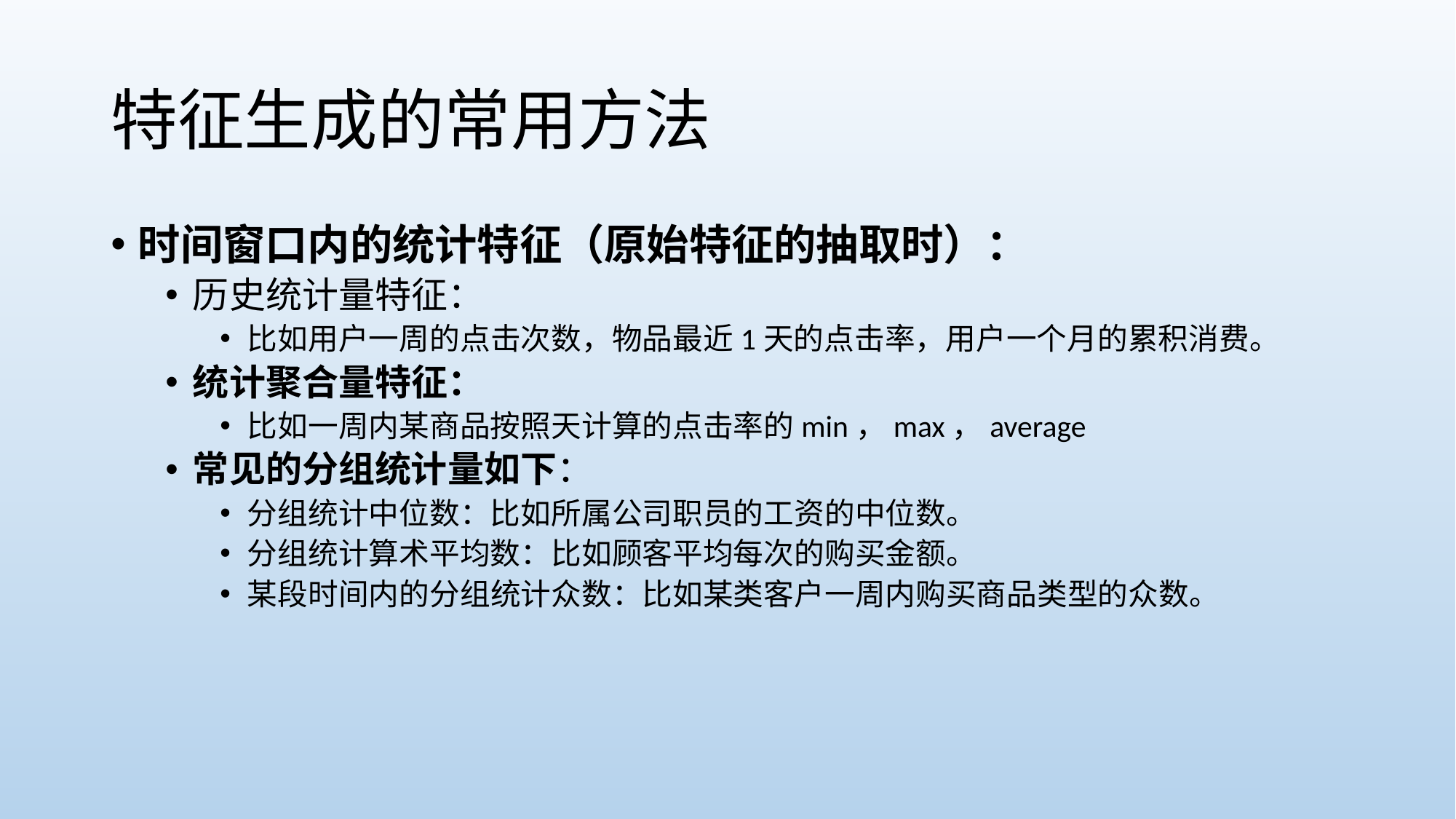

# 特征生成的常用方法
时间窗口内的统计特征（原始特征的抽取时）：
历史统计量特征：
比如用户一周的点击次数，物品最近1天的点击率，用户一个月的累积消费。
统计聚合量特征：
比如一周内某商品按照天计算的点击率的min，max，average
常见的分组统计量如下：
分组统计中位数：比如所属公司职员的工资的中位数。
分组统计算术平均数：比如顾客平均每次的购买金额。
某段时间内的分组统计众数：比如某类客户一周内购买商品类型的众数。